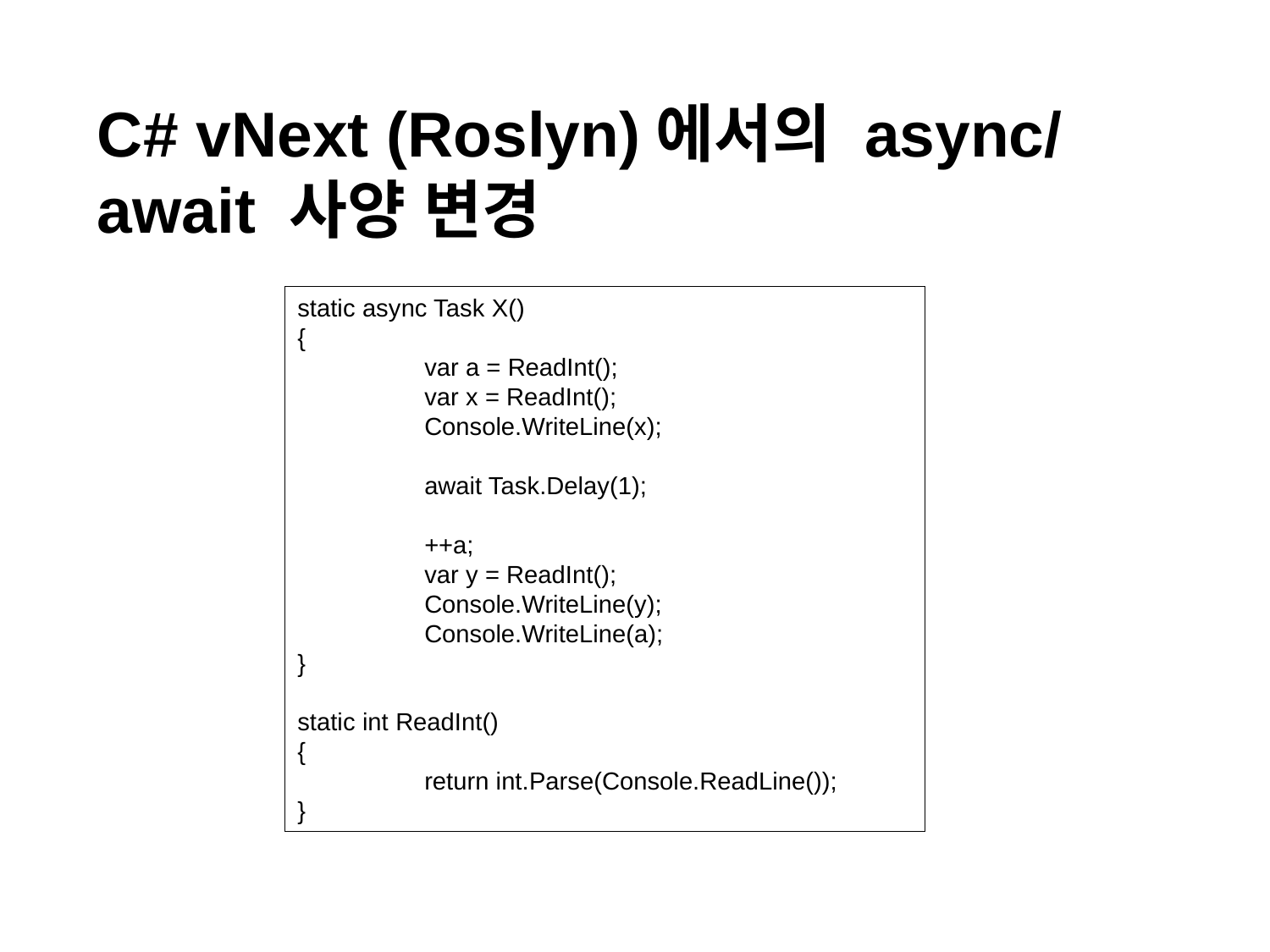

C# vNext (Roslyn)에서의 async/await 사양 변경
static async Task X()
{
	var a = ReadInt();
	var x = ReadInt();
	Console.WriteLine(x);

	await Task.Delay(1);

	++a;
	var y = ReadInt();
	Console.WriteLine(y);
	Console.WriteLine(a);
}

static int ReadInt()
{
	return int.Parse(Console.ReadLine());
}